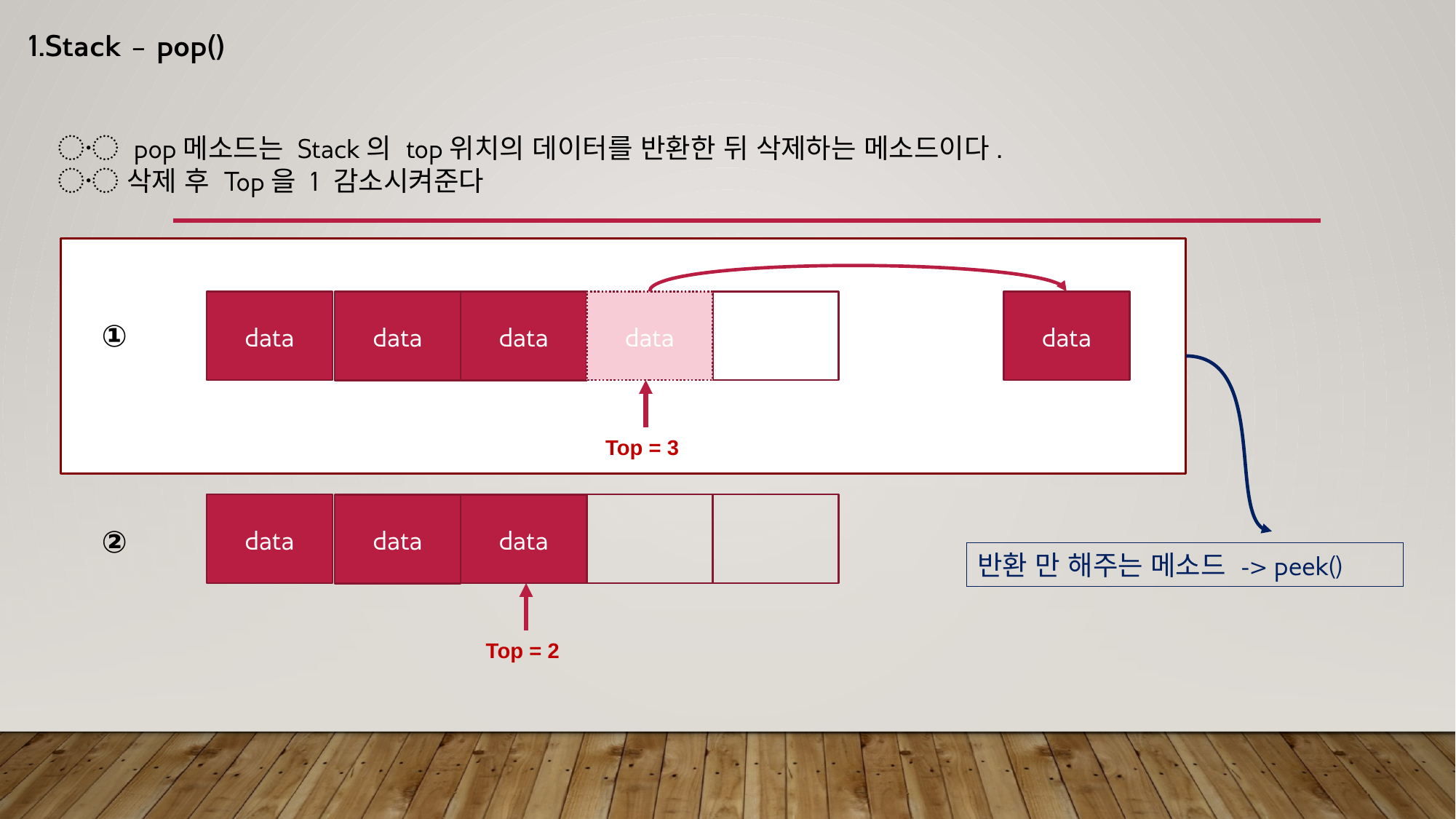

1.Stack – pop()
〮 pop메소드는 Stack의 top위치의 데이터를 반환한 뒤 삭제하는 메소드이다.
〮 삭제 후 Top을 1 감소시켜준다

data
data

data
data
data
①
Top = 3
data

data
data
②
반환 만 해주는 메소드 -> peek()
Top = 2